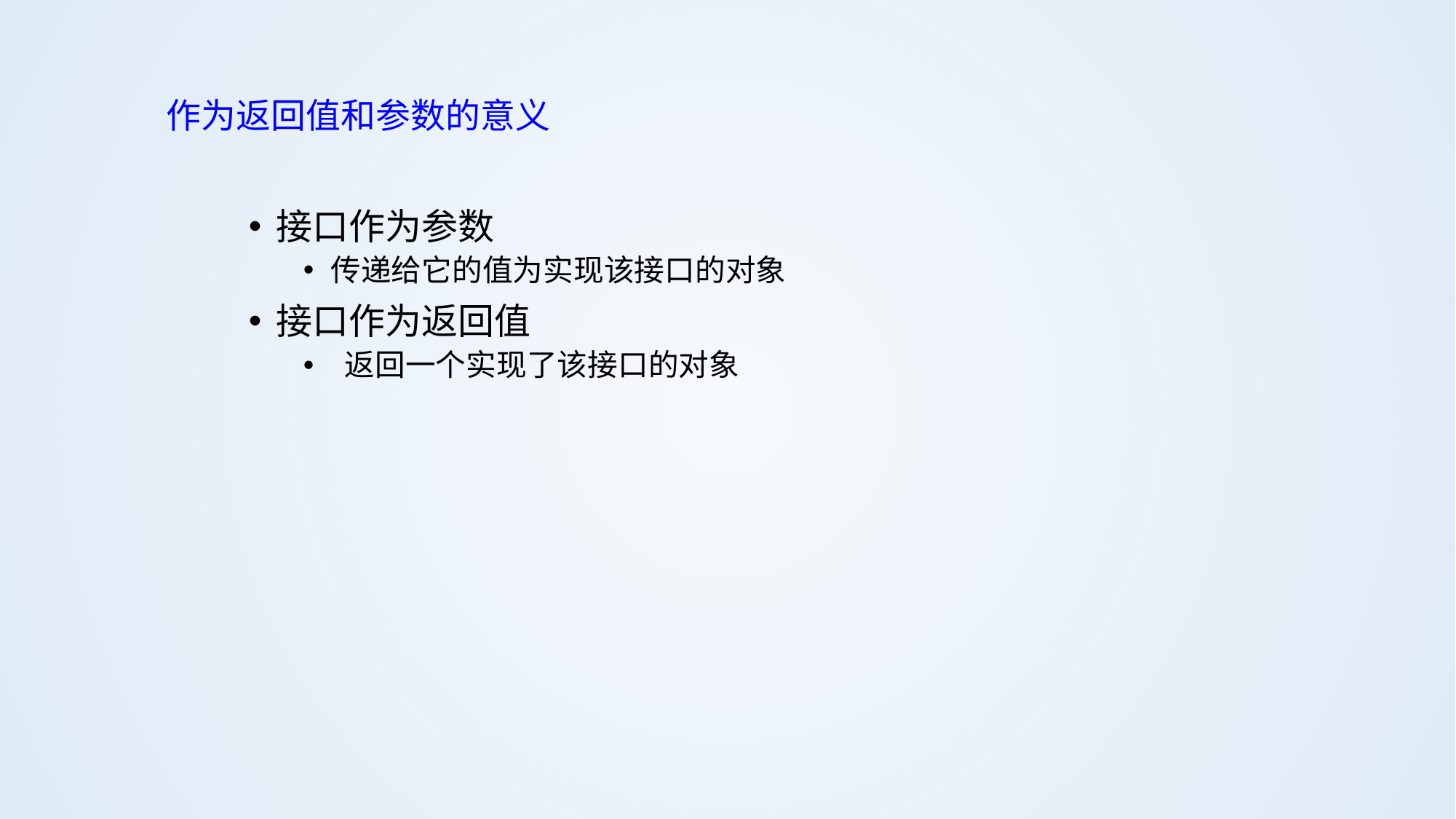

# 作为返回值和参数的意义
接口作为参数
传递给它的值为实现该接口的对象
接口作为返回值
 返回一个实现了该接口的对象